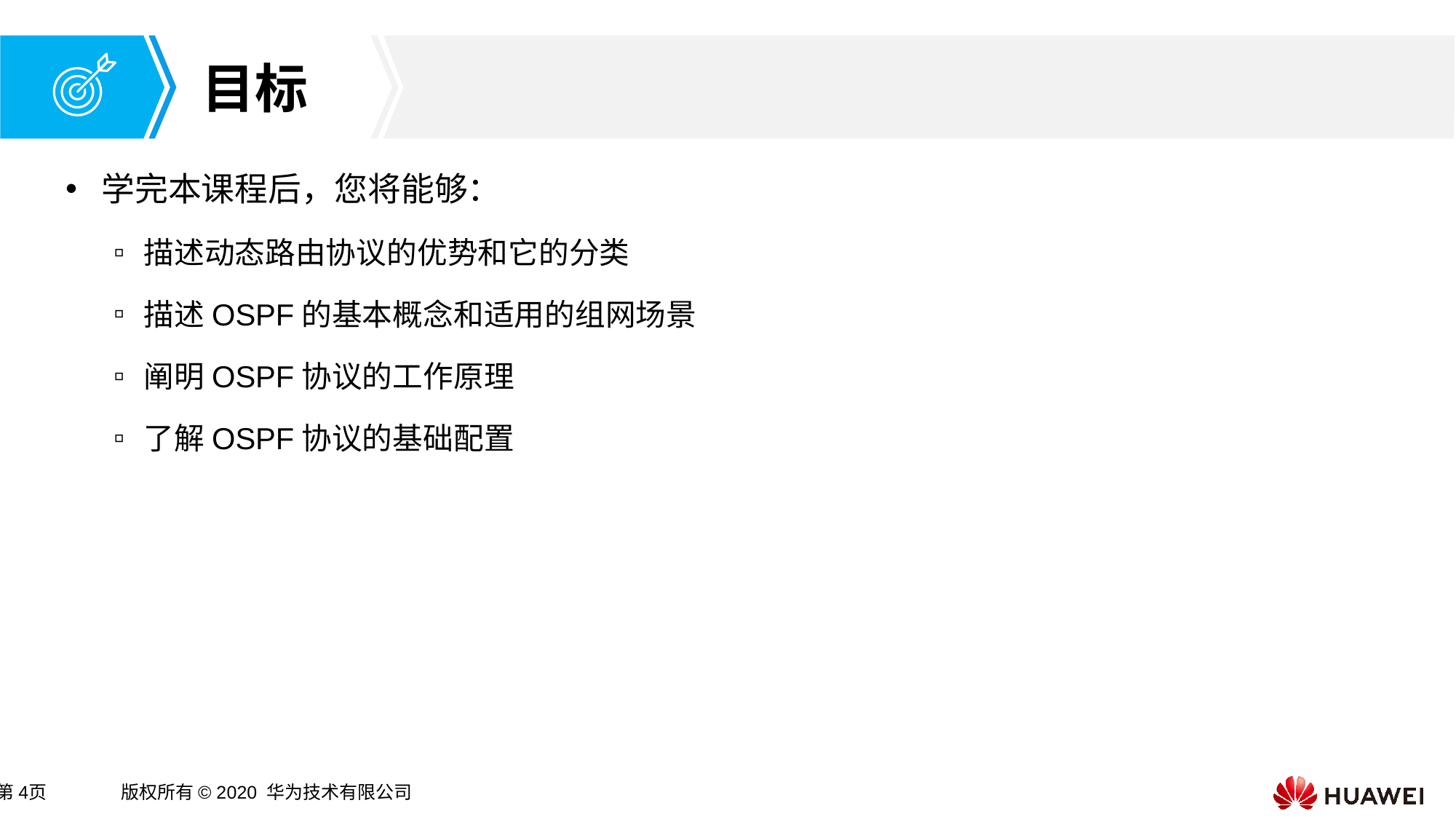

学完本课程后，您将能够：
描述动态路由协议的优势和它的分类
描述OSPF的基本概念和适用的组网场景
阐明OSPF协议的工作原理
了解OSPF协议的基础配置